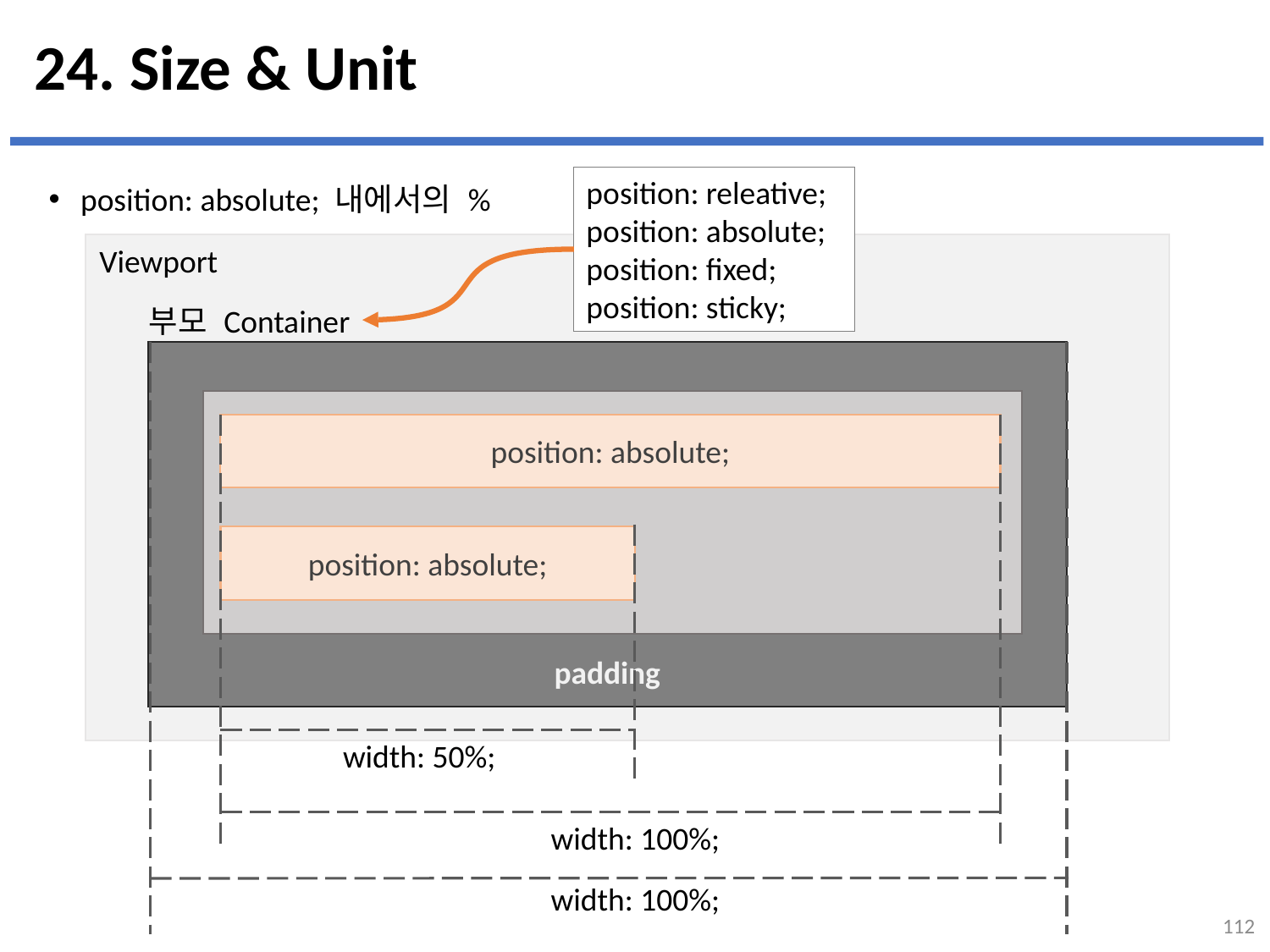

# 24. Size & Unit
position: releative;
position: absolute;
position: fixed;
position: sticky;
position: absolute; 내에서의 %

Viewport
부모 Container

position: absolute;
position: absolute;
padding
width: 50%;
width: 100%;
width: 100%;
112